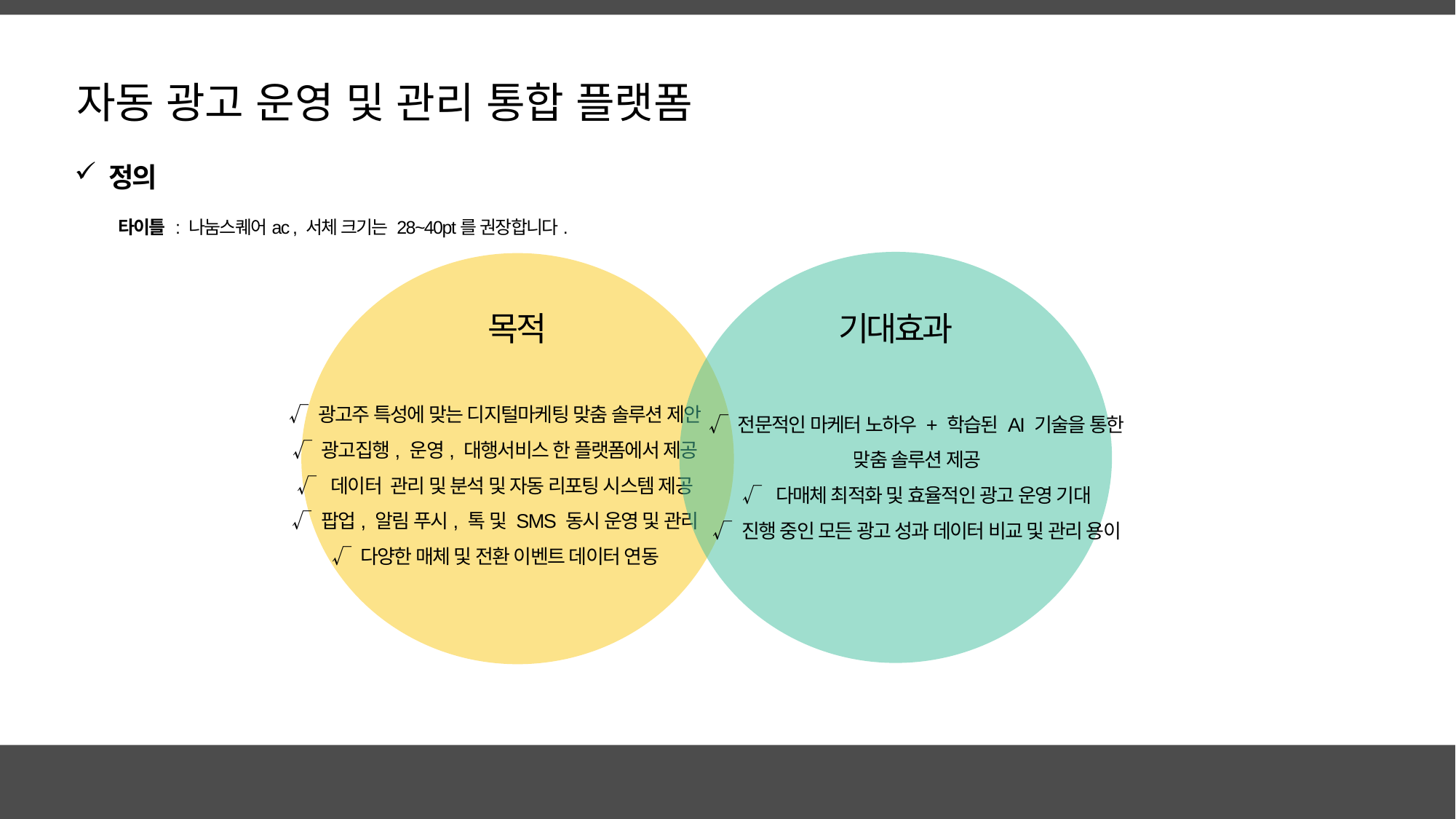

# 자동 광고 운영 및 관리 통합 플랫폼
정의
타이틀 : 나눔스퀘어ac , 서체 크기는 28~40pt를 권장합니다.

√ 전문적인 마케터 노하우 + 학습된 AI 기술을 통한
맞춤 솔루션 제공
√  다매체 최적화 및 효율적인 광고 운영 기대
√ 진행 중인 모든 광고 성과 데이터 비교 및 관리 용이

√ 광고주 특성에 맞는 디지털마케팅 맞춤 솔루션 제안
√ 광고집행, 운영, 대행서비스 한 플랫폼에서 제공
√  데이터  관리 및 분석 및 자동 리포팅 시스템 제공
√ 팝업, 알림 푸시, 톡 및 SMS 동시 운영 및 관리
√ 다양한 매체 및 전환 이벤트 데이터 연동
목적
기대효과